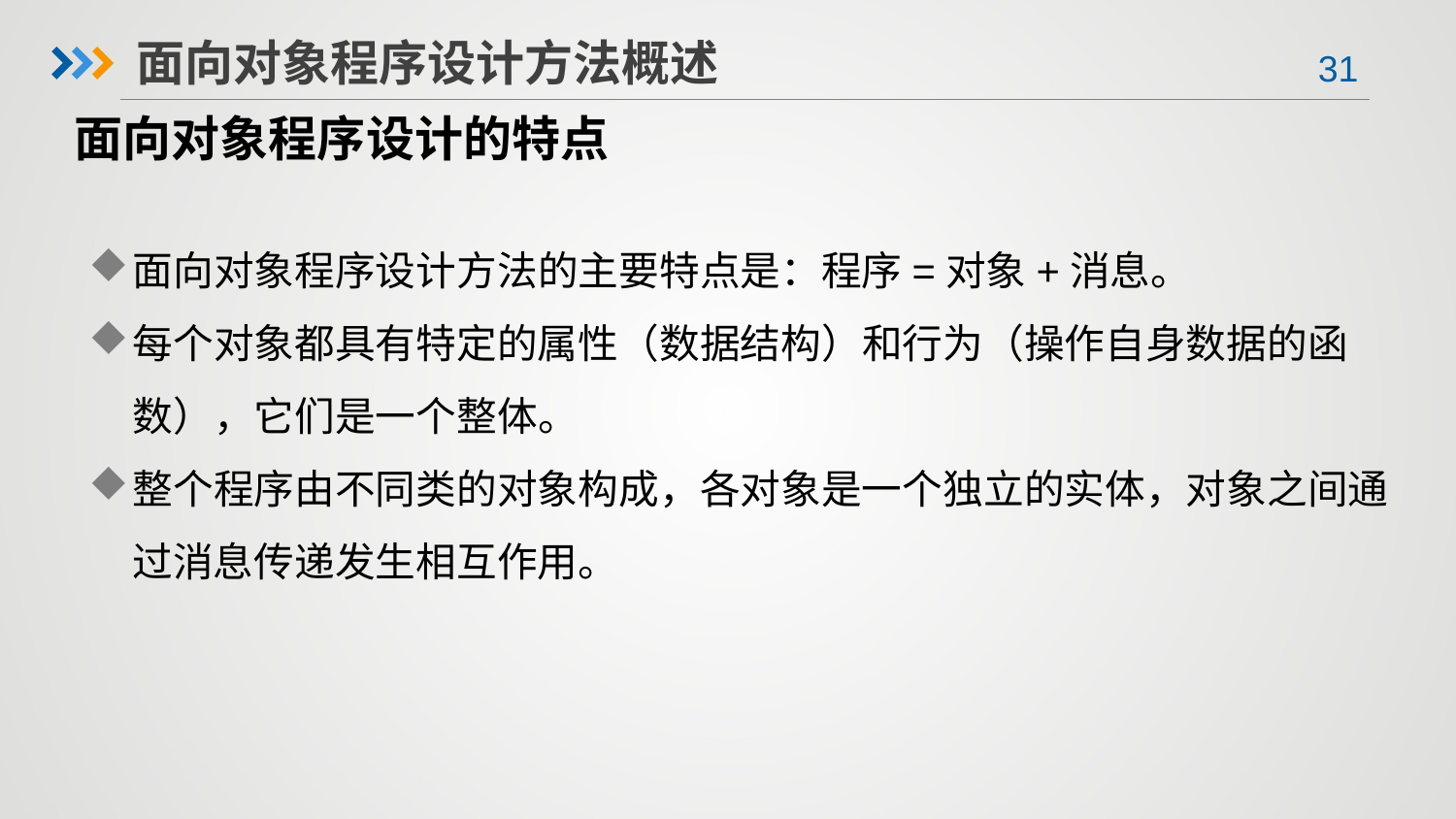

面向对象程序设计方法概述
面向对象程序设计的特点
面向对象程序设计方法的主要特点是：程序=对象+消息。
每个对象都具有特定的属性（数据结构）和行为（操作自身数据的函数），它们是一个整体。
整个程序由不同类的对象构成，各对象是一个独立的实体，对象之间通过消息传递发生相互作用。